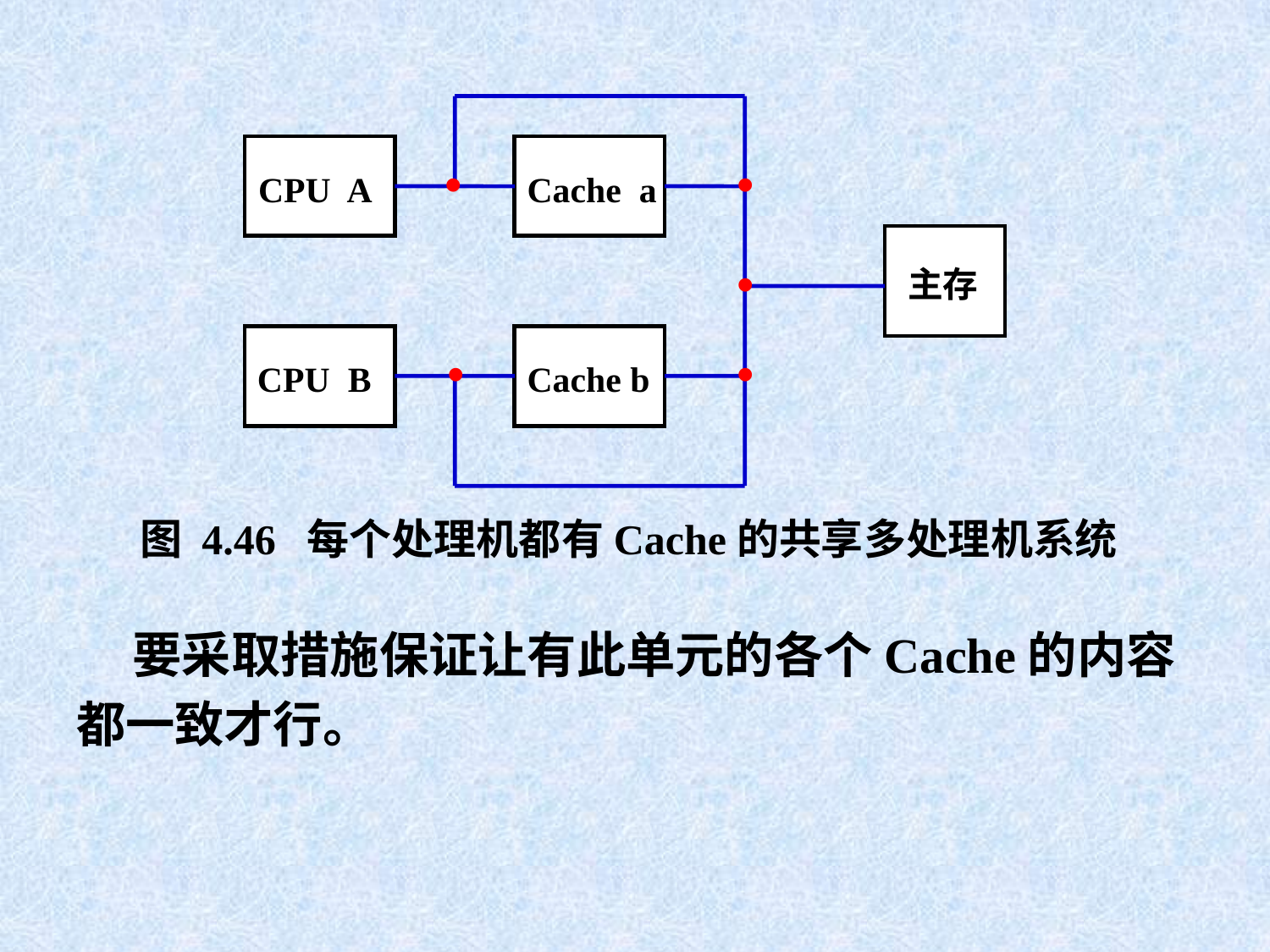

要采取措施保证让有此单元的各个Cache的内容
都一致才行。

•
•
CPU  A
Cache  a

•
主存

•
•
CPU  B
Cache b

图 4.46  每个处理机都有Cache的共享多处理机系统